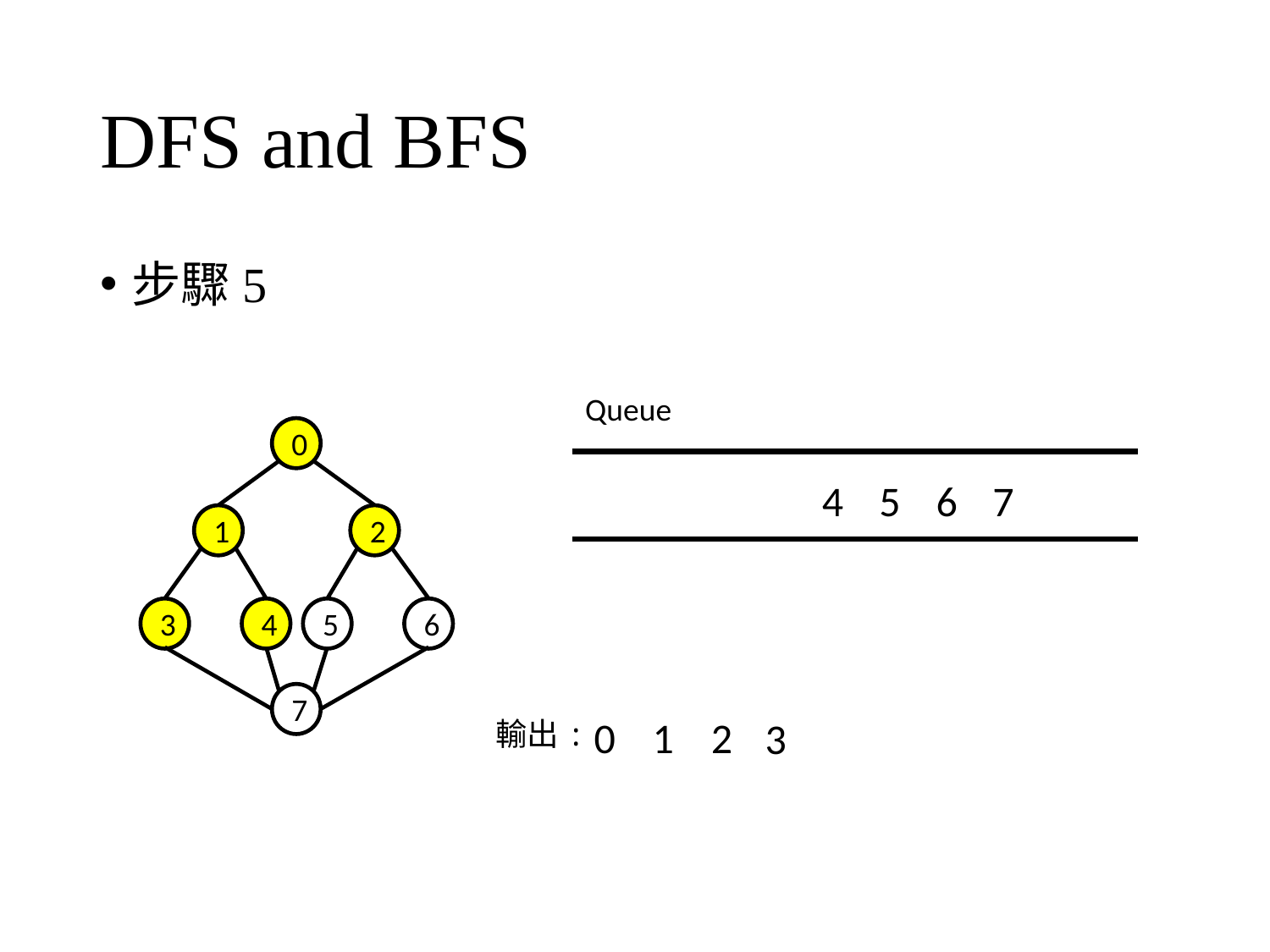

# DFS and BFS
步驟5
Queue
0
1
2
3
4
5
6
7
4
5
6
7
0
1
2
3
輸出: